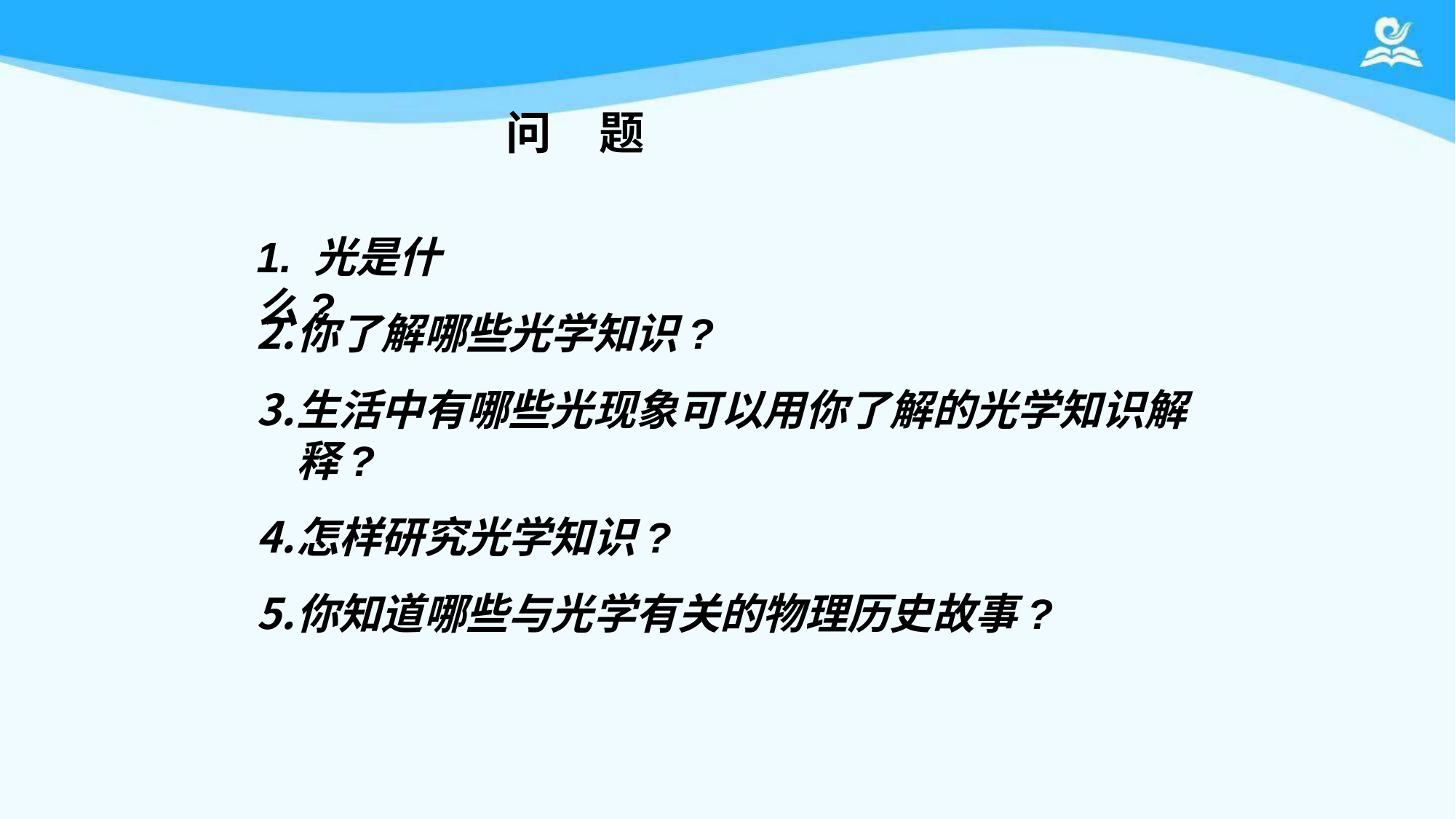

问	题
# 1. 光是什么?
你了解哪些光学知识?
生活中有哪些光现象可以用你了解的光学知识解释?
怎样研究光学知识?
你知道哪些与光学有关的物理历史故事?